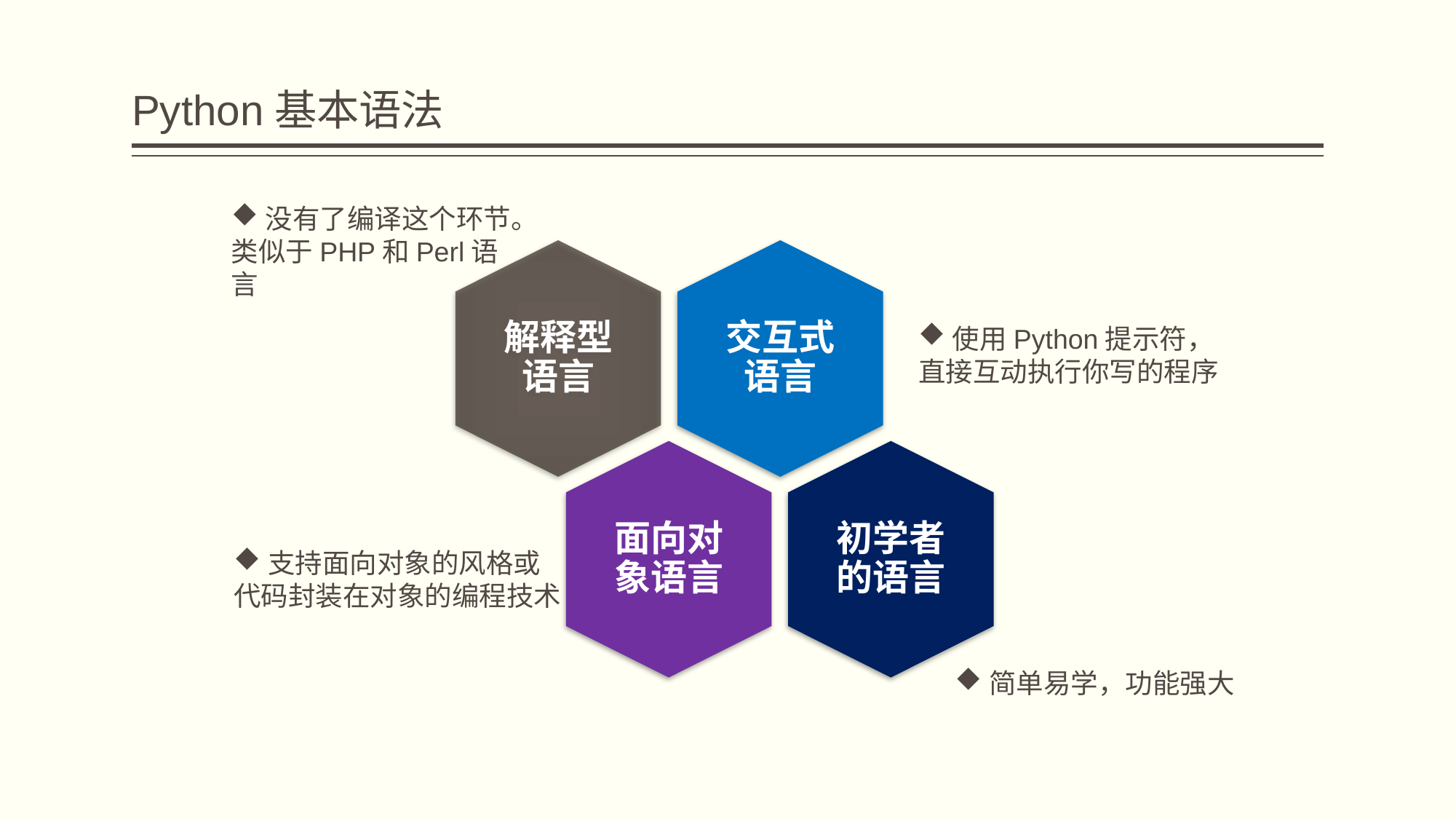

# Python基本语法
交互式语言
解释型语言
面向对象语言
初学者的语言
没有了编译这个环节。
类似于PHP和Perl语言
使用Python提示符，
直接互动执行你写的程序
支持面向对象的风格或
代码封装在对象的编程技术
简单易学，功能强大